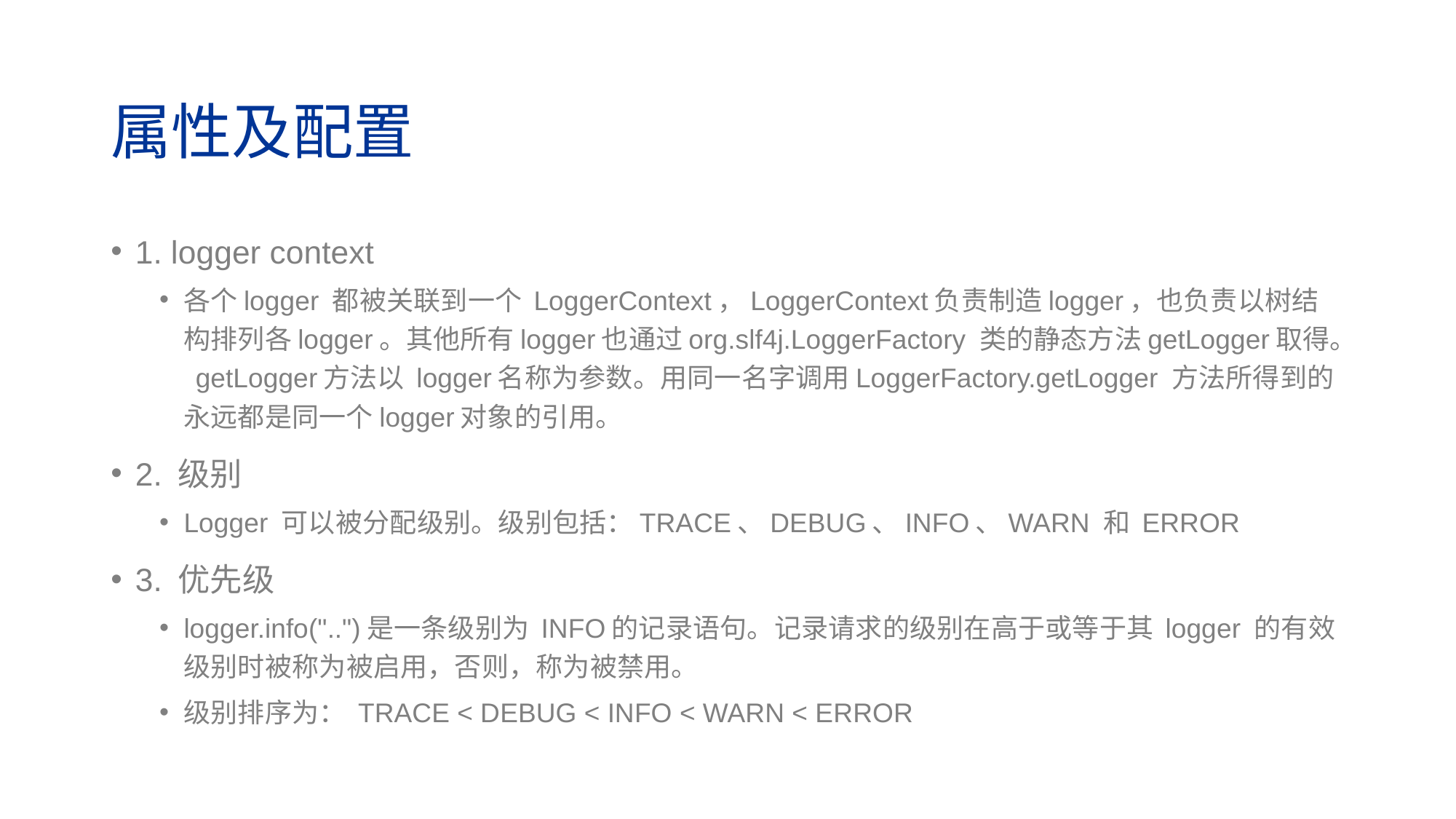

# 属性及配置
1. logger context
各个logger 都被关联到一个 LoggerContext，LoggerContext负责制造logger，也负责以树结构排列各logger。其他所有logger也通过org.slf4j.LoggerFactory 类的静态方法getLogger取得。 getLogger方法以 logger名称为参数。用同一名字调用LoggerFactory.getLogger 方法所得到的永远都是同一个logger对象的引用。
2. 级别
Logger 可以被分配级别。级别包括：TRACE、DEBUG、INFO、WARN 和 ERROR
3. 优先级
logger.info("..")是一条级别为 INFO的记录语句。记录请求的级别在高于或等于其 logger 的有效级别时被称为被启用，否则，称为被禁用。
级别排序为： TRACE < DEBUG < INFO < WARN < ERROR